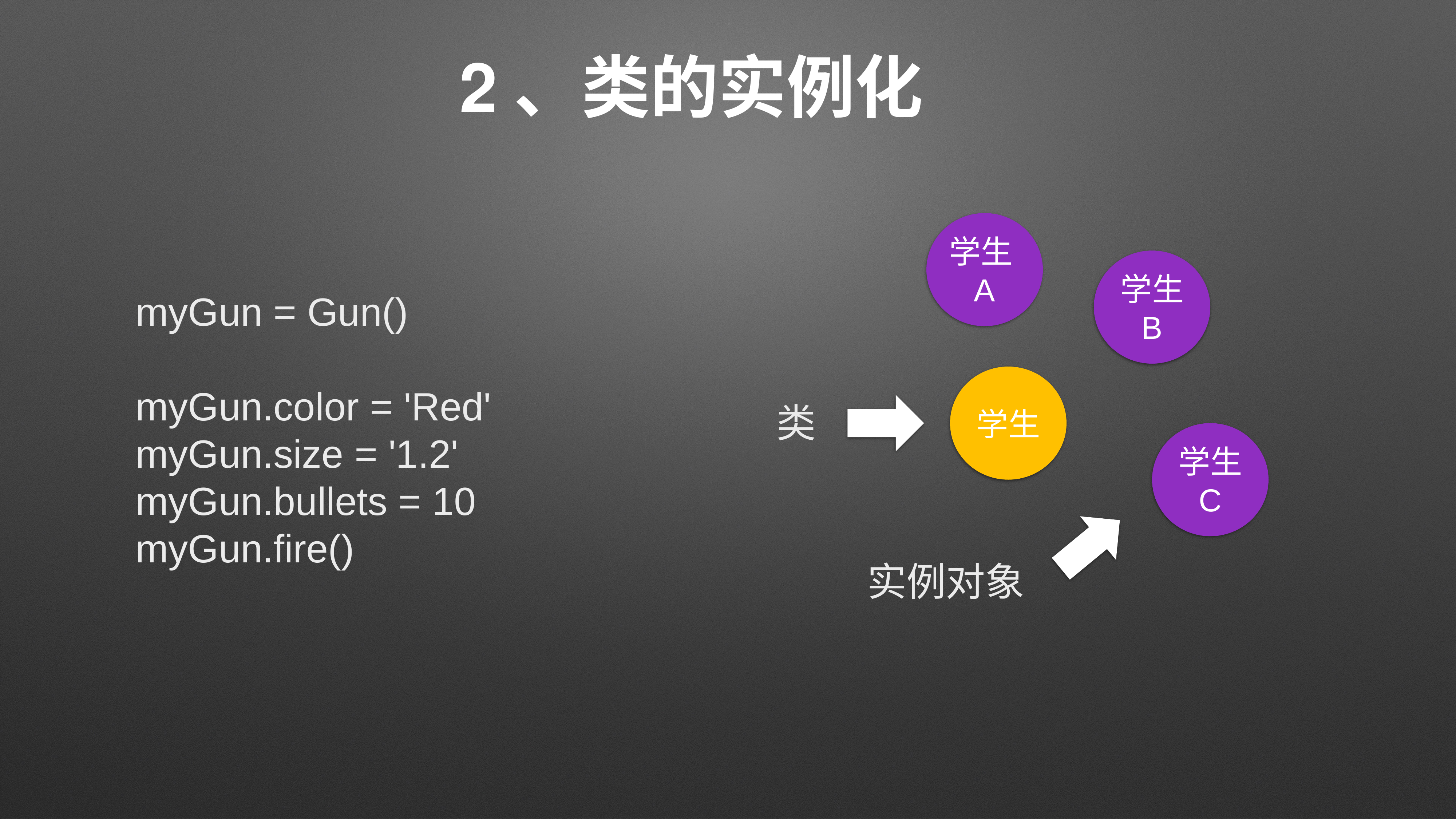

# 2、类的实例化

myGun = Gun()

myGun.color = 'Red'
myGun.size = '1.2'
myGun.bullets = 10
myGun.fire()

学生A
学生
B
学生
类

学生
C

实例对象